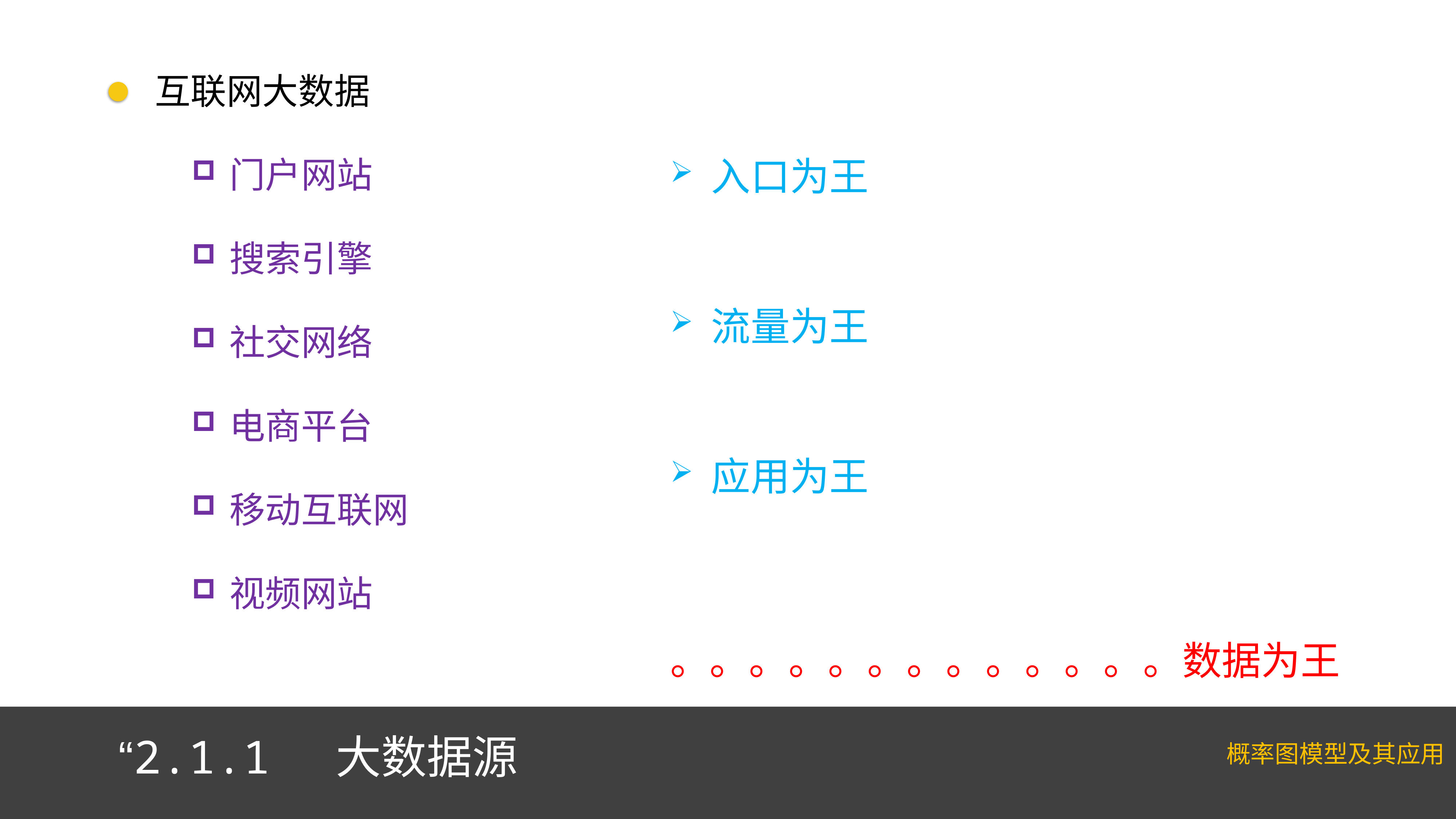

互联网大数据
门户网站
搜索引擎
社交网络
电商平台
移动互联网
视频网站

入口为王

流量为王

应用为王

	。。。。。。。。。。。。。数据为王

“2.1.1  大数据源